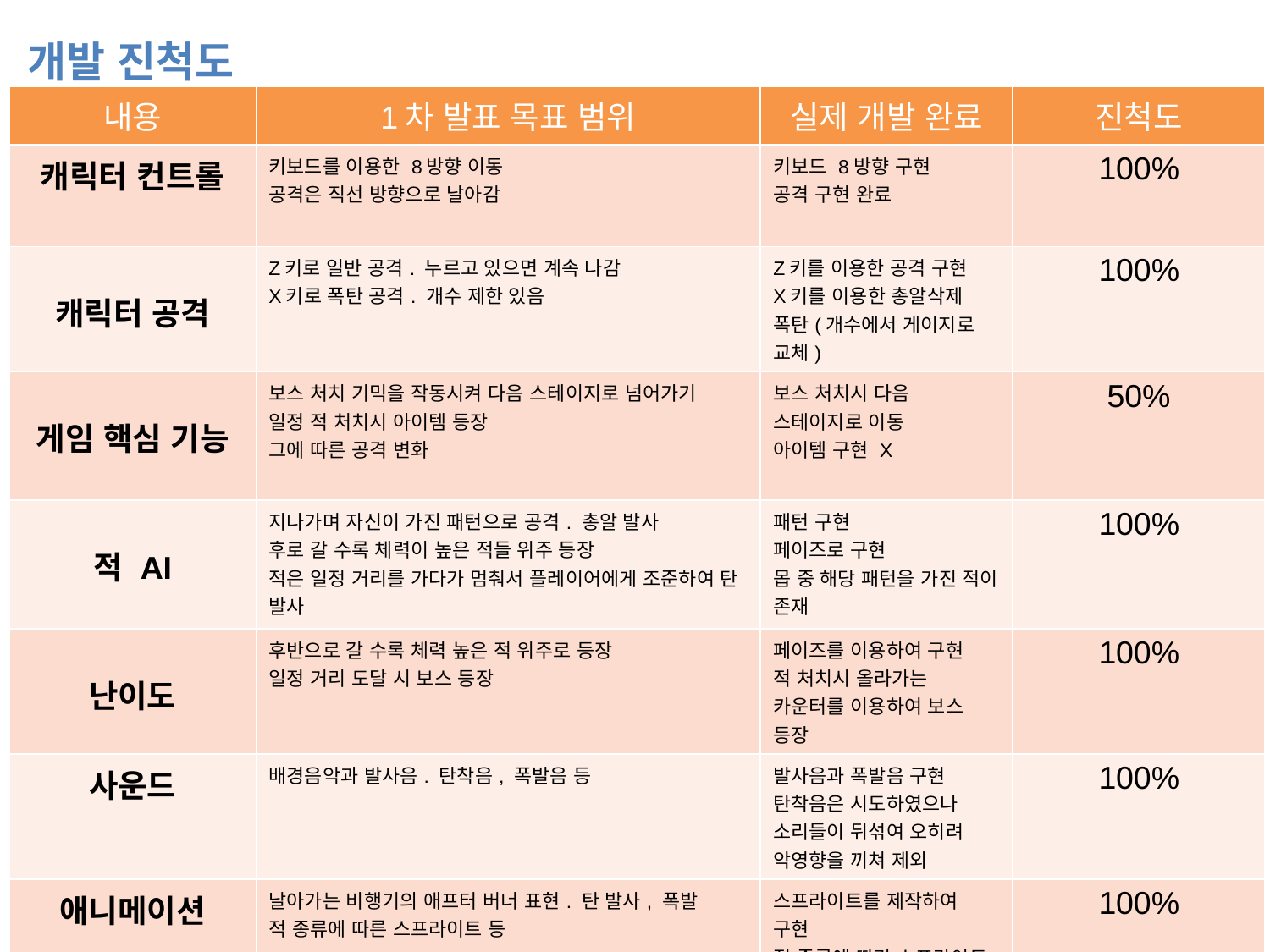

# 개발 진척도
| 내용 | 1차 발표 목표 범위 | 실제 개발 완료 | 진척도 |
| --- | --- | --- | --- |
| 캐릭터 컨트롤 | 키보드를 이용한 8방향 이동 공격은 직선 방향으로 날아감 | 키보드 8방향 구현 공격 구현 완료 | 100% |
| 캐릭터 공격 | Z키로 일반 공격. 누르고 있으면 계속 나감 X키로 폭탄 공격. 개수 제한 있음 | Z키를 이용한 공격 구현 X키를 이용한 총알삭제 폭탄(개수에서 게이지로 교체) | 100% |
| 게임 핵심 기능 | 보스 처치 기믹을 작동시켜 다음 스테이지로 넘어가기 일정 적 처치시 아이템 등장 그에 따른 공격 변화 | 보스 처치시 다음 스테이지로 이동 아이템 구현 X | 50% |
| 적 AI | 지나가며 자신이 가진 패턴으로 공격. 총알 발사 후로 갈 수록 체력이 높은 적들 위주 등장 적은 일정 거리를 가다가 멈춰서 플레이어에게 조준하여 탄 발사 | 패턴 구현 페이즈로 구현 몹 중 해당 패턴을 가진 적이 존재 | 100% |
| 난이도 | 후반으로 갈 수록 체력 높은 적 위주로 등장 일정 거리 도달 시 보스 등장 | 페이즈를 이용하여 구현 적 처치시 올라가는 카운터를 이용하여 보스 등장 | 100% |
| 사운드 | 배경음악과 발사음. 탄착음, 폭발음 등 | 발사음과 폭발음 구현 탄착음은 시도하였으나 소리들이 뒤섞여 오히려 악영향을 끼쳐 제외 | 100% |
| 애니메이션 | 날아가는 비행기의 애프터 버너 표현. 탄 발사, 폭발 적 종류에 따른 스프라이트 등 | 스프라이트를 제작하여 구현 적 종류에 따라 스프라이트 구분 | 100% |